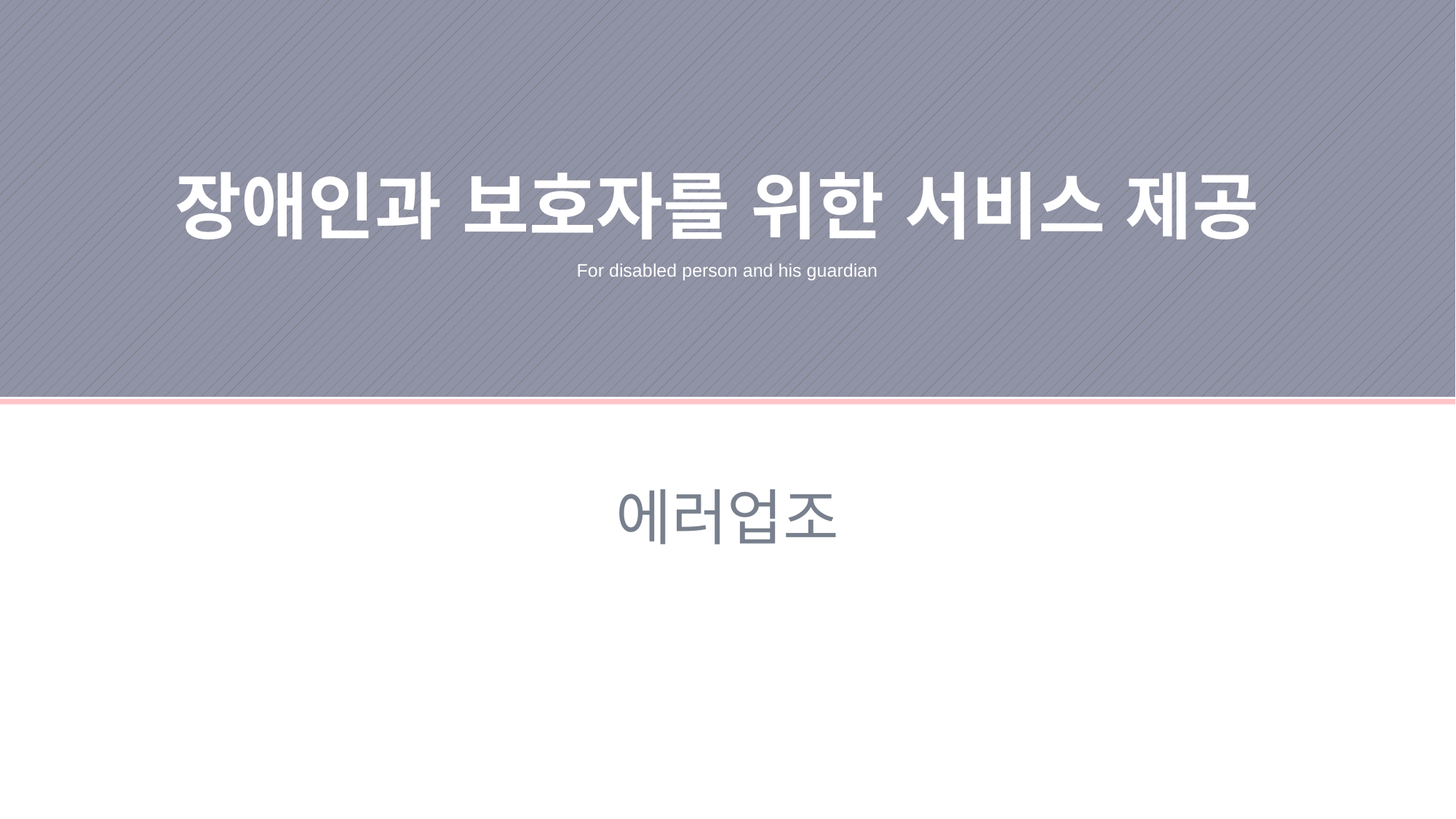

장애인과 보호자를 위한 서비스 제공
For disabled person and his guardian

에러업조